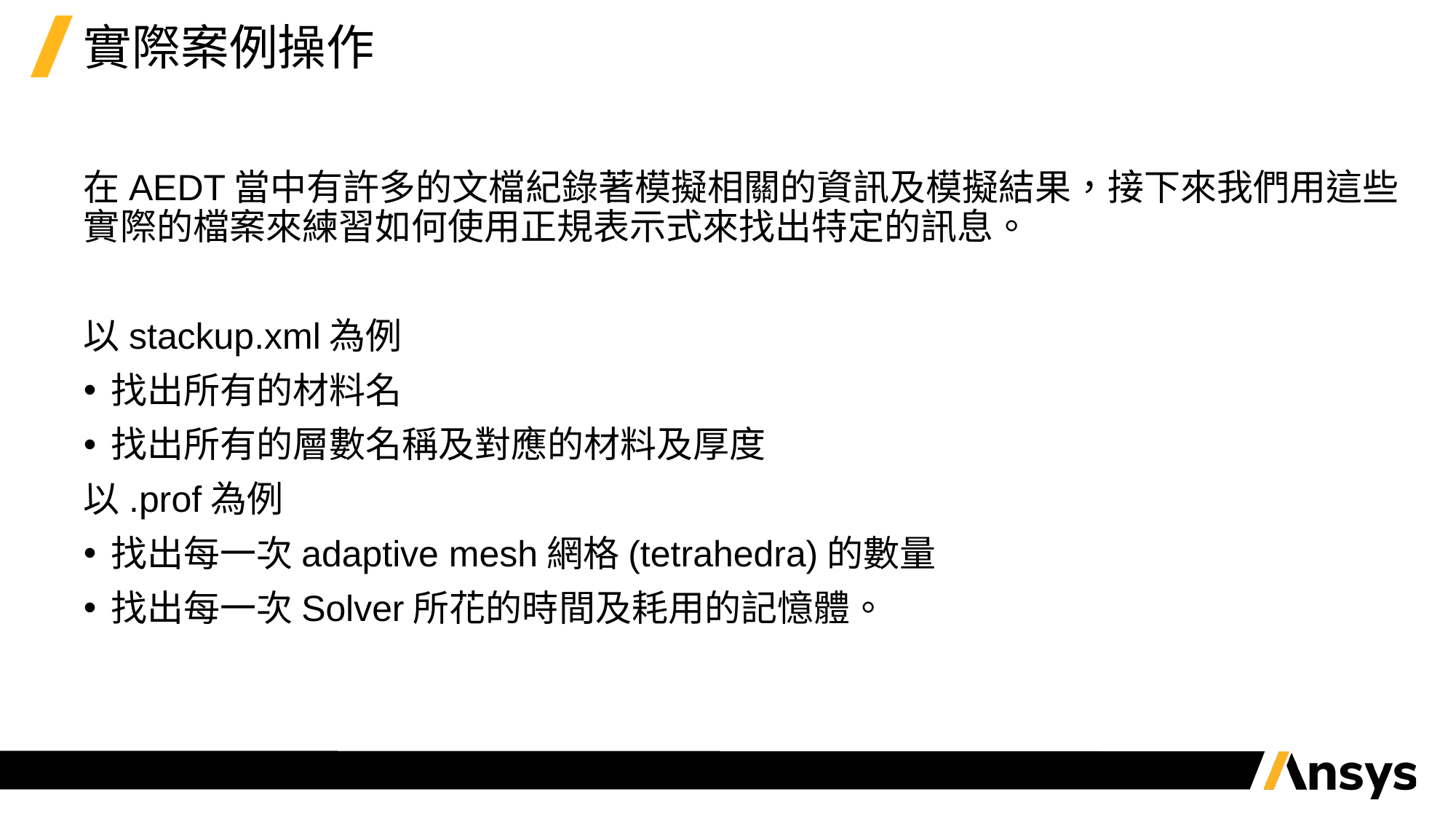

# 實際案例操作
在AEDT當中有許多的文檔紀錄著模擬相關的資訊及模擬結果，接下來我們用這些實際的檔案來練習如何使用正規表示式來找出特定的訊息。

以stackup.xml為例
找出所有的材料名
找出所有的層數名稱及對應的材料及厚度
以.prof為例
找出每一次adaptive mesh網格(tetrahedra)的數量
找出每一次Solver所花的時間及耗用的記憶體。